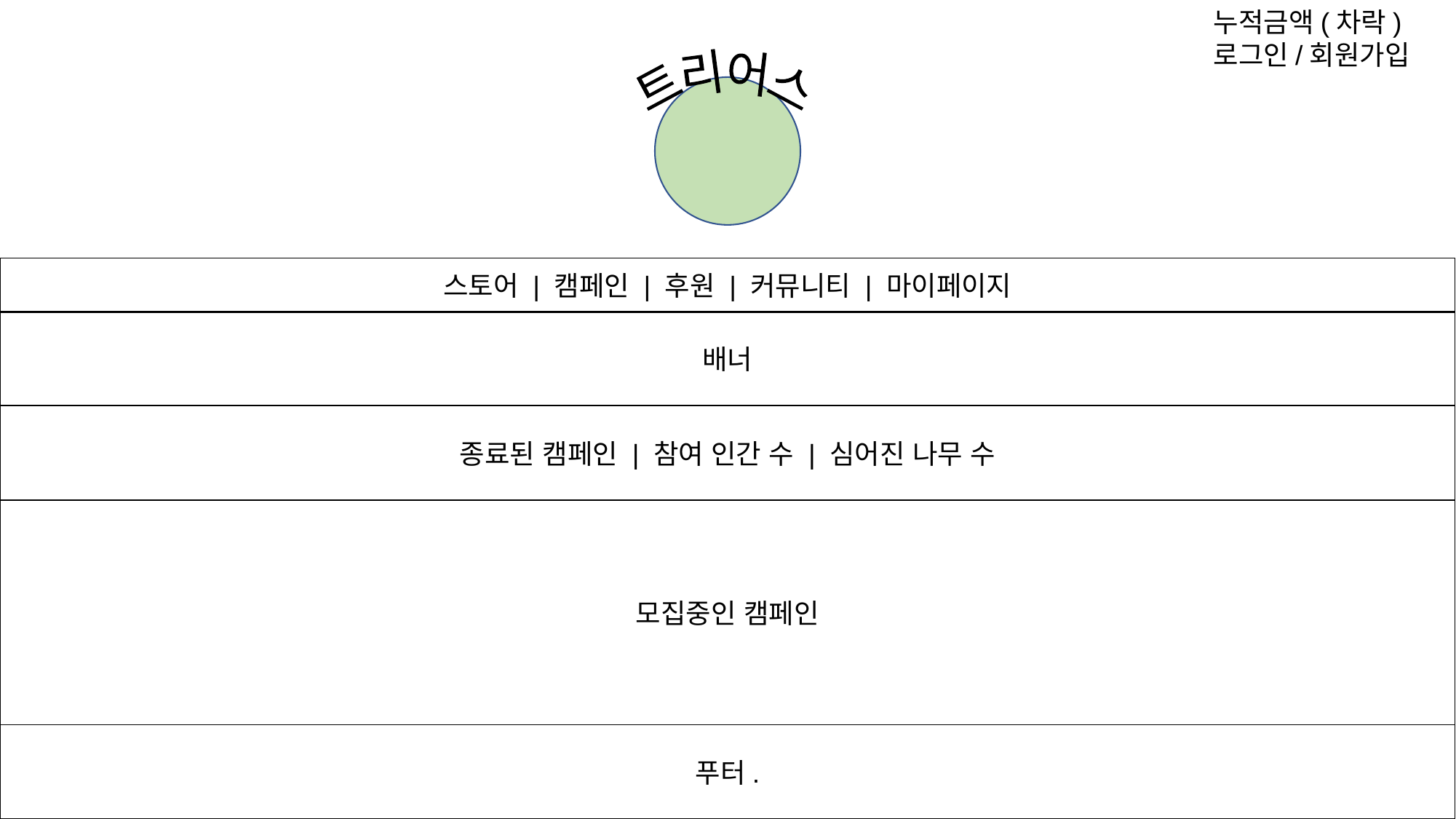

누적금액(차락)
로그인/회원가입
트리어스

스토어 | 캠페인 | 후원 | 커뮤니티 | 마이페이지
배너
종료된 캠페인 | 참여 인간 수 | 심어진 나무 수
모집중인 캠페인
푸터.